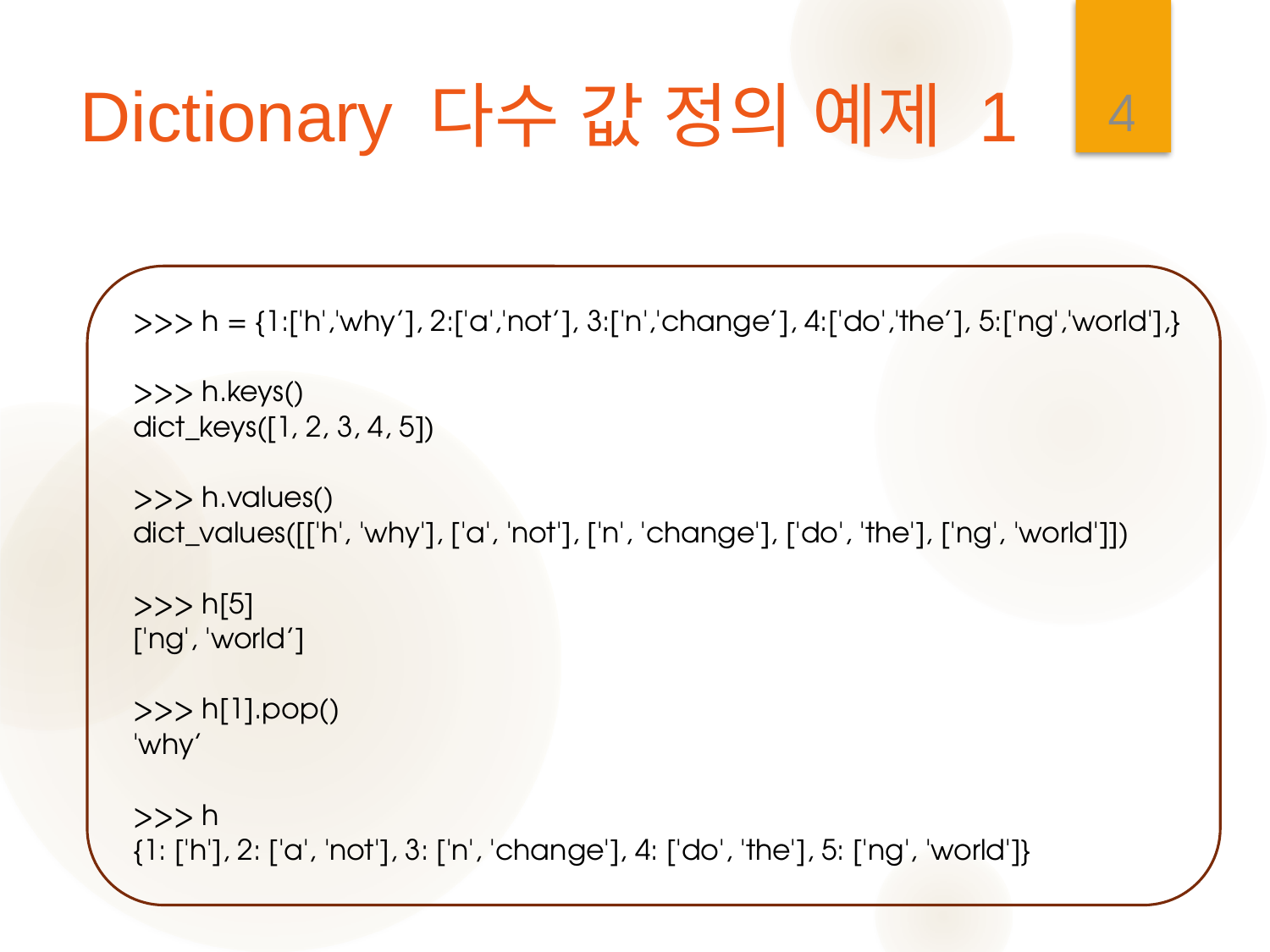

4
# Dictionary 다수 값 정의 예제 1

>>> h = {1:['h','why’], 2:['a','not’], 3:['n','change’], 4:['do','the’], 5:['ng','world'],}

>>> h.keys()
dict_keys([1, 2, 3, 4, 5])

>>> h.values()
dict_values([['h', 'why'], ['a', 'not'], ['n', 'change'], ['do', 'the'], ['ng', 'world']])

>>> h[5]
['ng', 'world’]

>>> h[1].pop()
'why’

>>> h
{1: ['h'], 2: ['a', 'not'], 3: ['n', 'change'], 4: ['do', 'the'], 5: ['ng', 'world']}